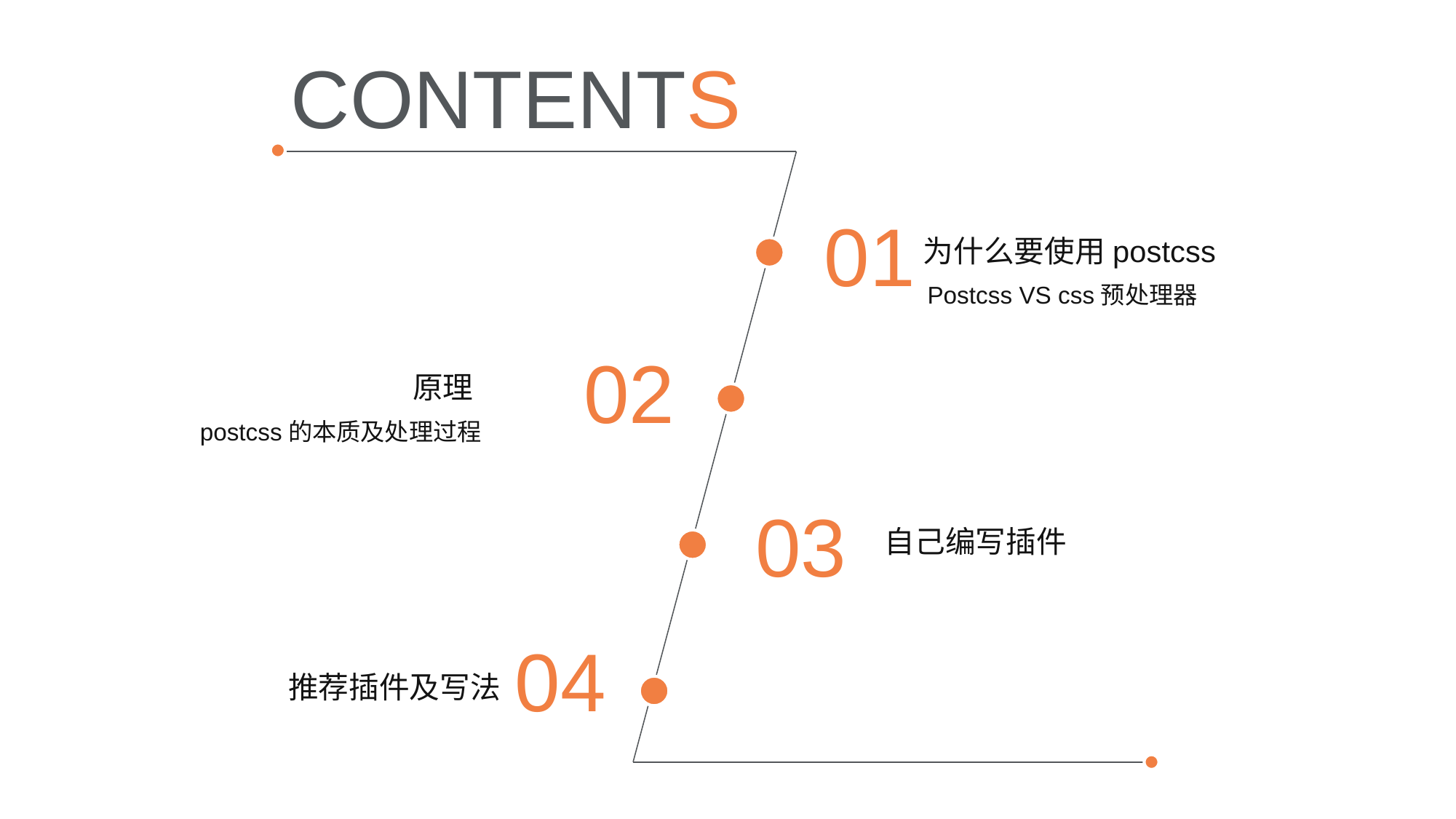

CONTENTS

01
为什么要使用postcss

Postcss VS css预处理器
02
原理

postcss的本质及处理过程
03
自己编写插件

04
推荐插件及写法